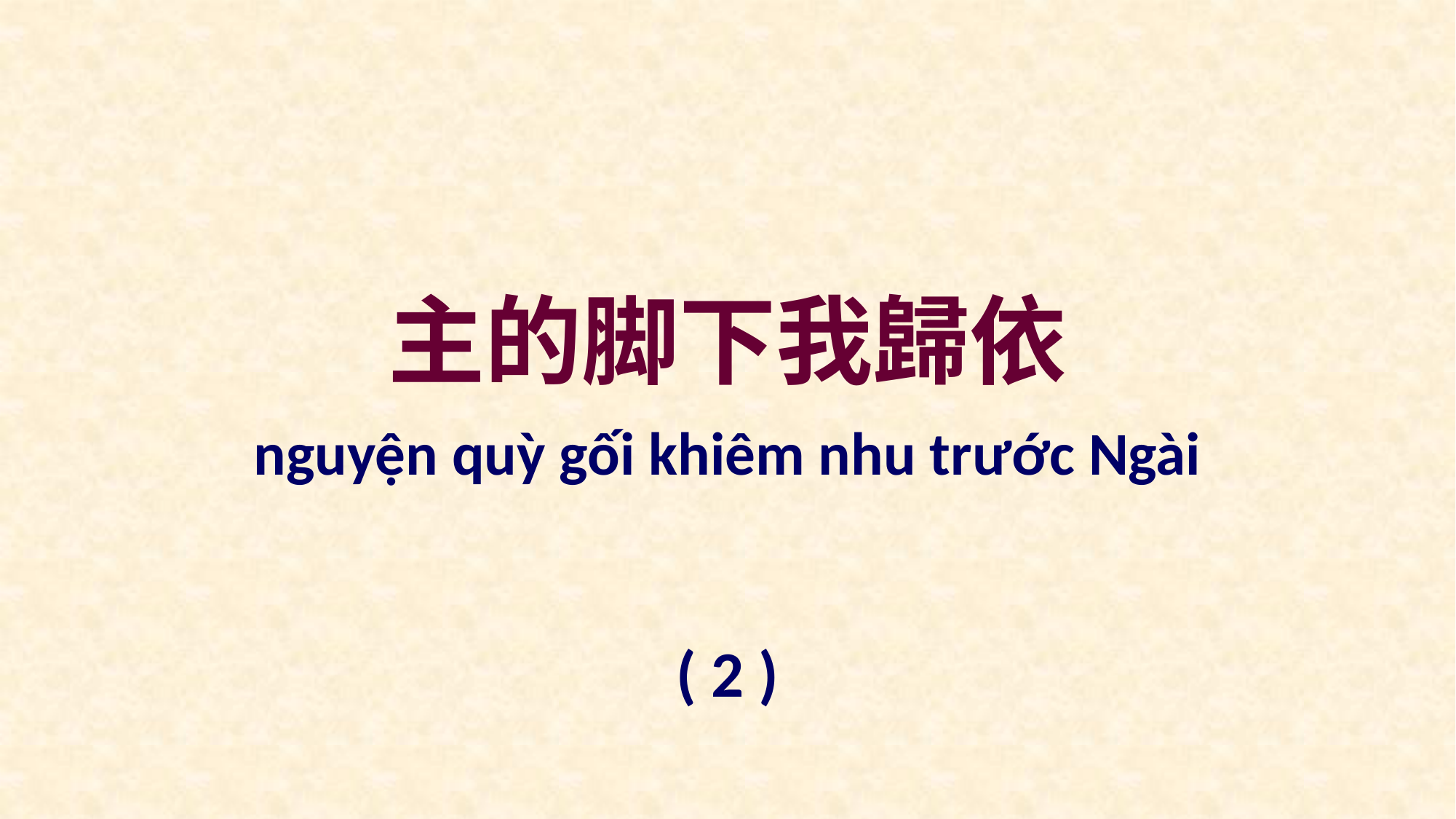

主的脚下我歸依
nguyện quỳ gối khiêm nhu trước Ngài
( 2 )